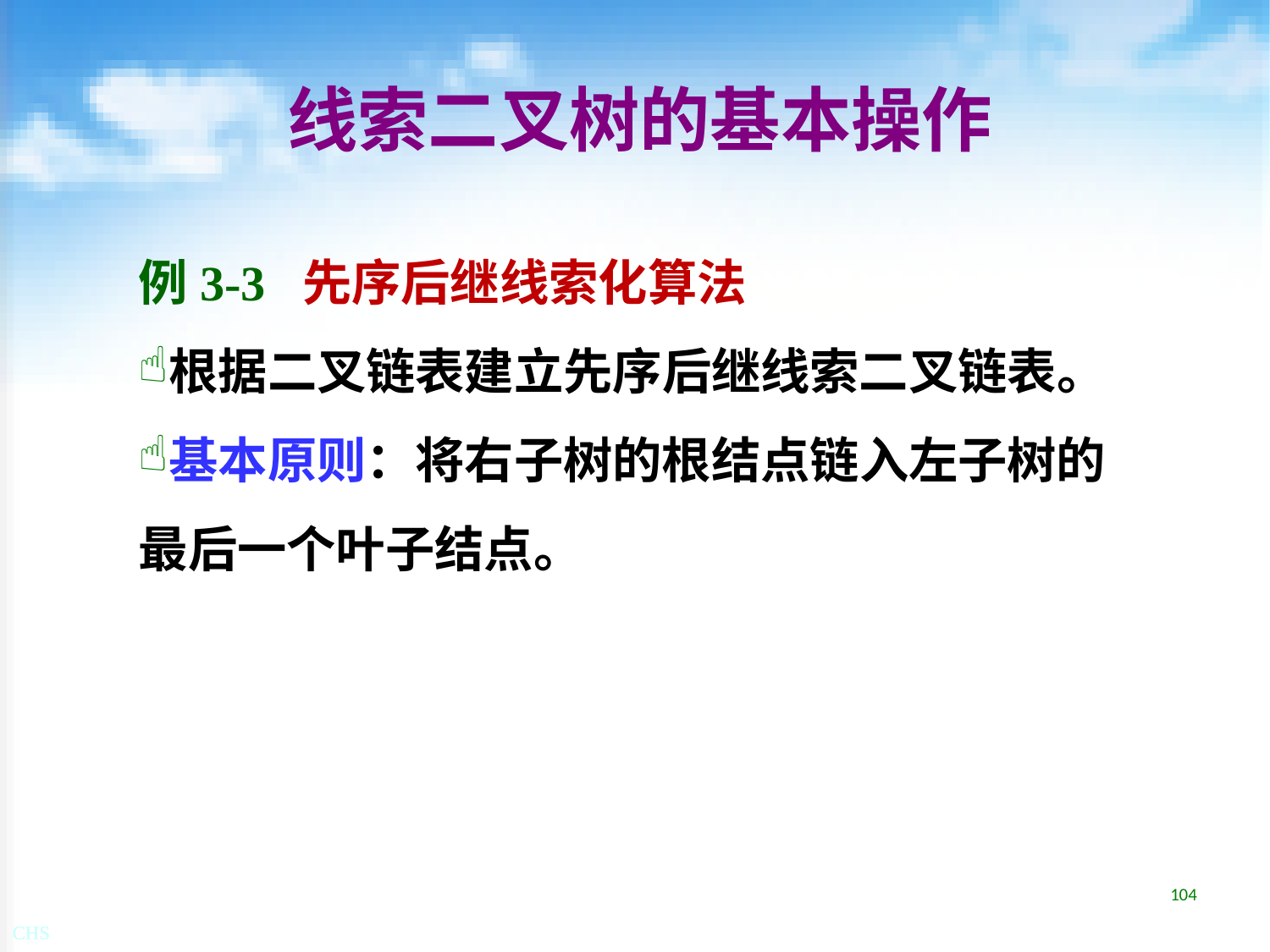

# 线索二叉树的基本操作
例3-3  先序后继线索化算法
根据二叉链表建立先序后继线索二叉链表。
基本原则：将右子树的根结点链入左子树的最后一个叶子结点。
104